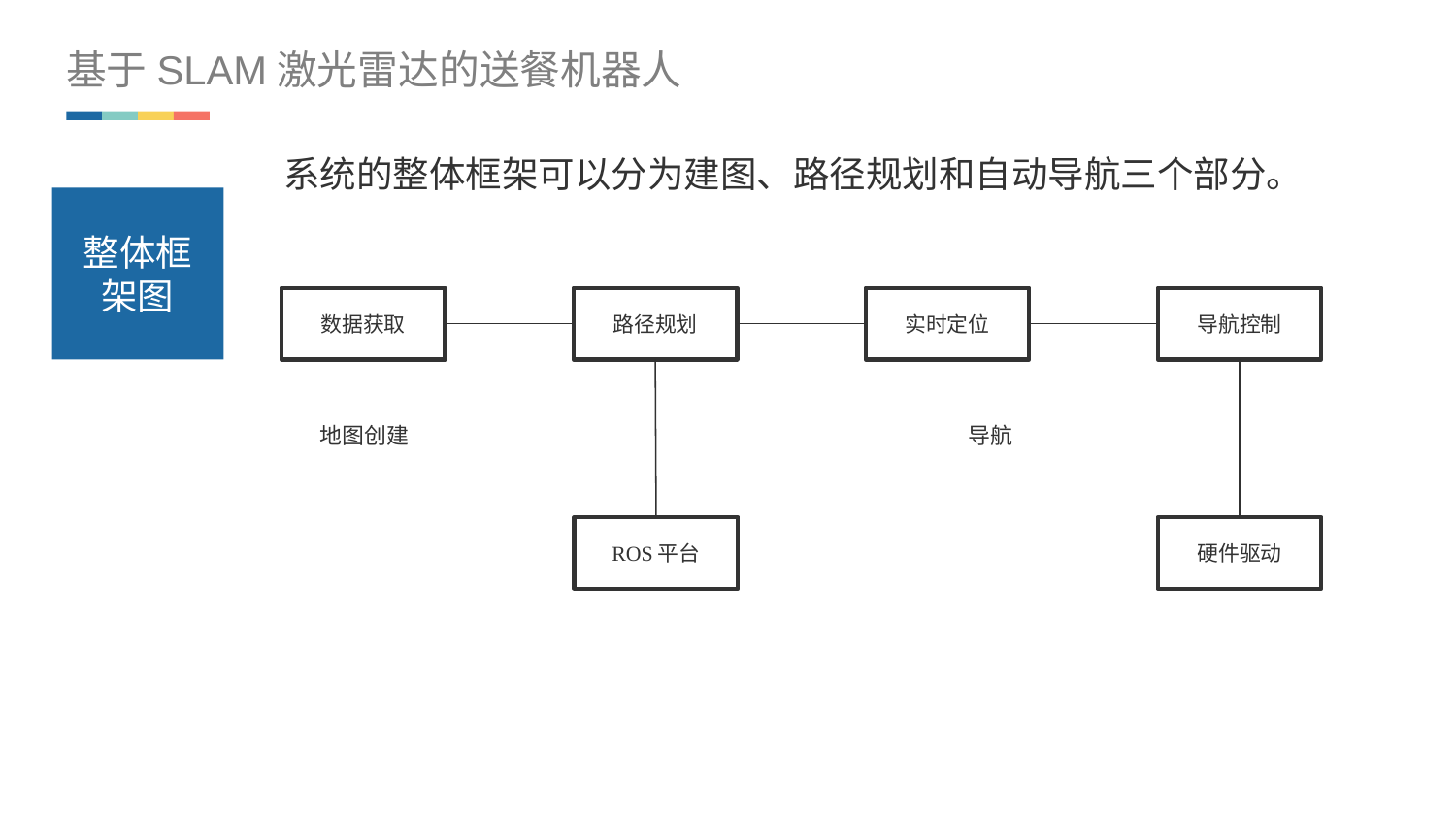

基于SLAM激光雷达的送餐机器人

系统的整体框架可以分为建图、路径规划和自动导航三个部分。
整体框架图
数据获取
路径规划
实时定位
导航控制
地图创建
导航
ROS平台
硬件驱动